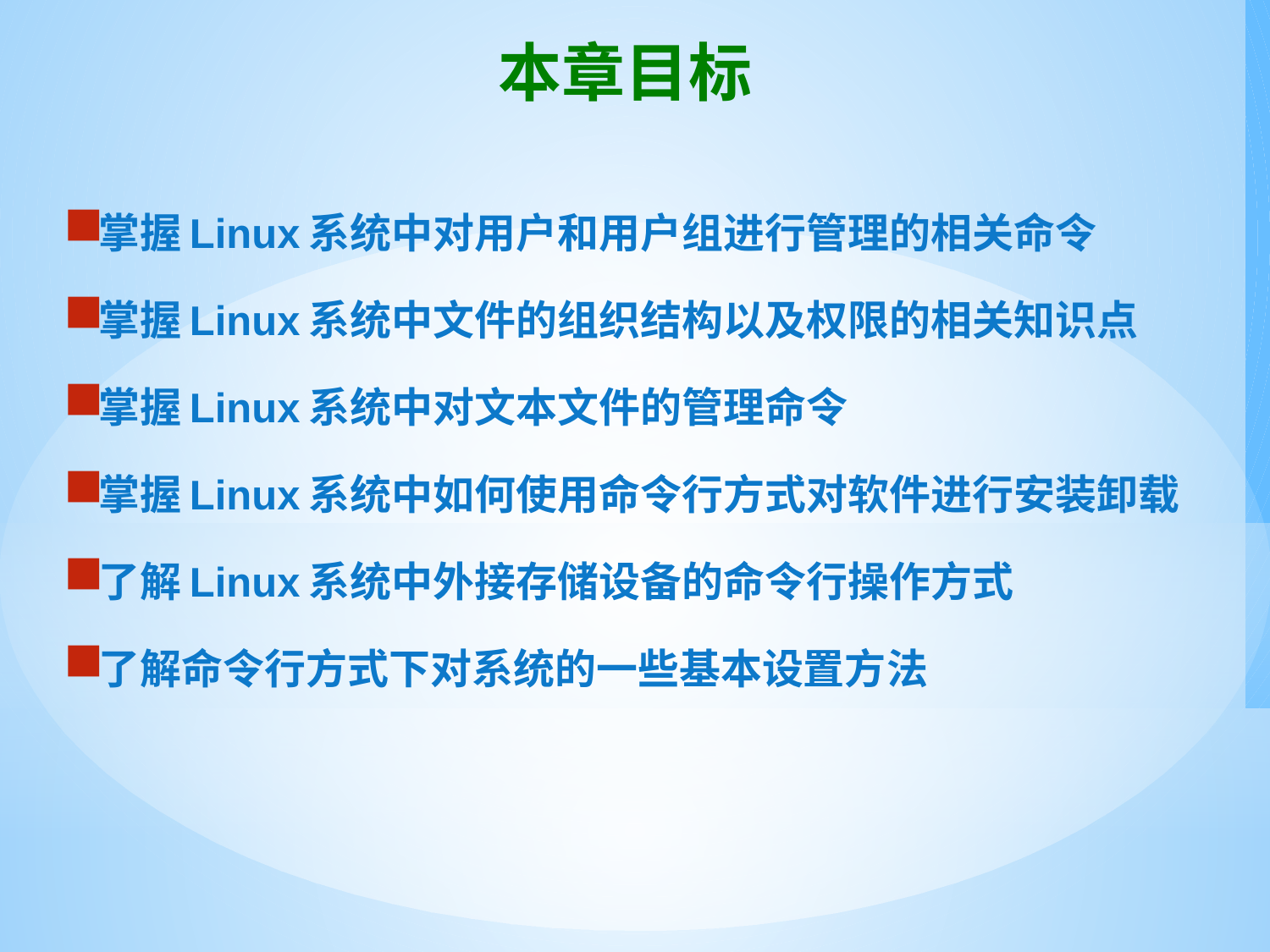

# 本章目标
掌握Linux系统中对用户和用户组进行管理的相关命令
掌握Linux系统中文件的组织结构以及权限的相关知识点
掌握Linux系统中对文本文件的管理命令
掌握Linux系统中如何使用命令行方式对软件进行安装卸载
了解Linux系统中外接存储设备的命令行操作方式
了解命令行方式下对系统的一些基本设置方法